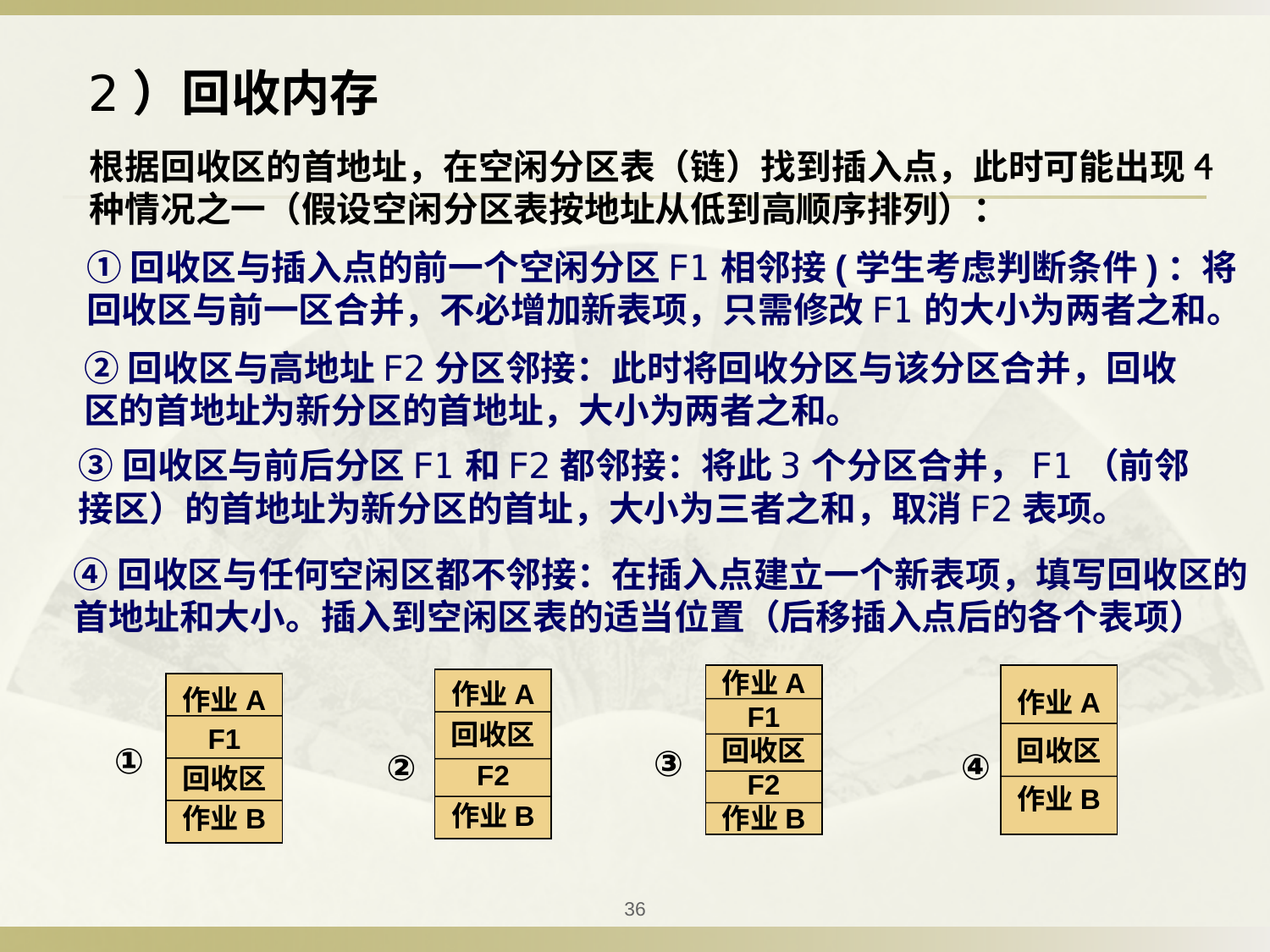

2）回收内存
根据回收区的首地址，在空闲分区表（链）找到插入点，此时可能出现4种情况之一（假设空闲分区表按地址从低到高顺序排列）：
①回收区与插入点的前一个空闲分区F1相邻接(学生考虑判断条件)：将回收区与前一区合并，不必增加新表项，只需修改F1的大小为两者之和。
②回收区与高地址F2分区邻接：此时将回收分区与该分区合并，回收区的首地址为新分区的首地址，大小为两者之和。
③回收区与前后分区F1和F2都邻接：将此3个分区合并，F1（前邻接区）的首地址为新分区的首址，大小为三者之和，取消F2表项。
④回收区与任何空闲区都不邻接：在插入点建立一个新表项，填写回收区的首地址和大小。插入到空闲区表的适当位置（后移插入点后的各个表项）
作业A
F1
回收区
F2
作业B

③

作业A
回收区
作业B

④

作业A
回收区
F2
作业B

②

作业A
F1
回收区
作业B

①

36